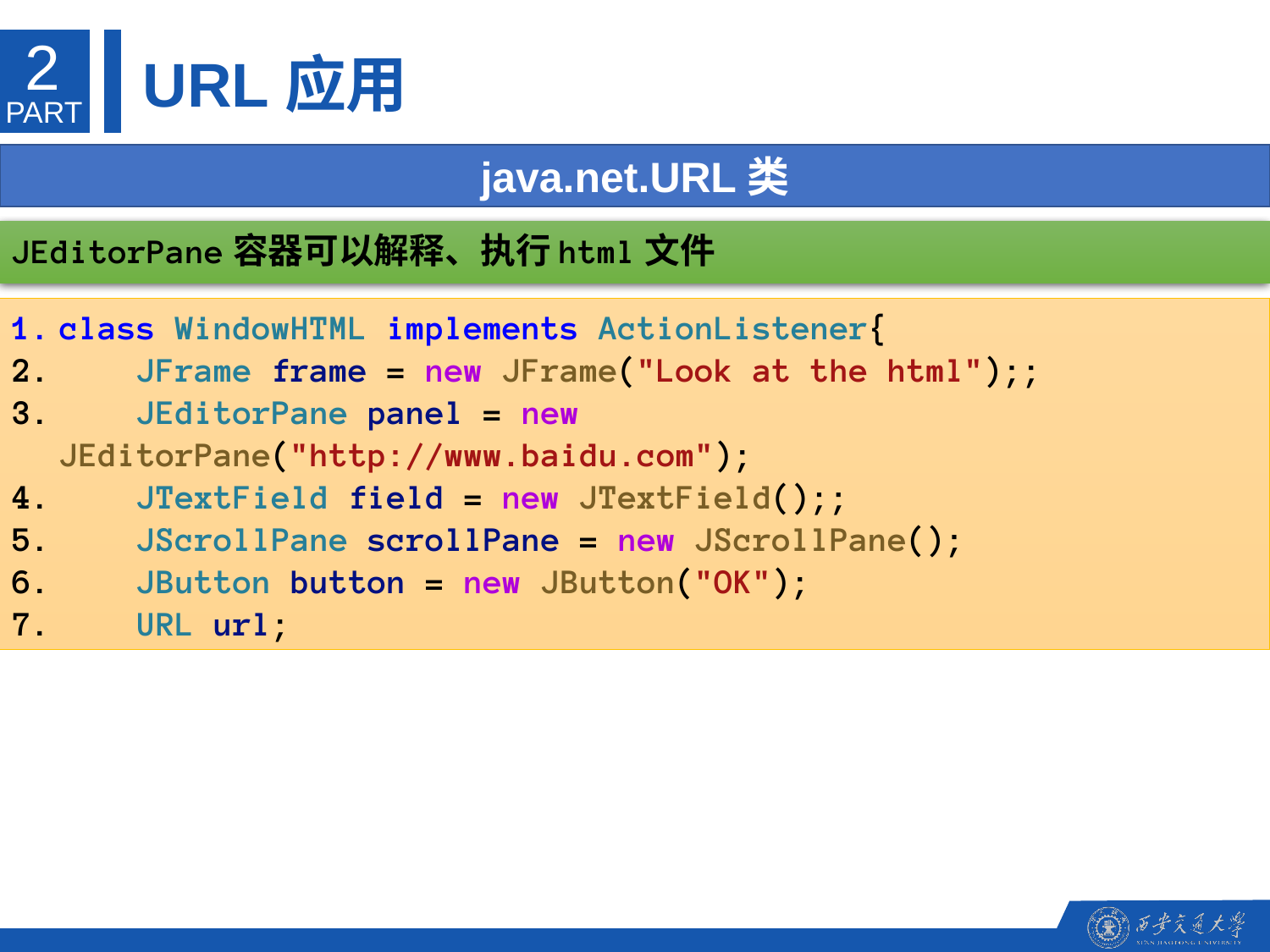

2
URL应用
PART
java.net.URL类
JEditorPane容器可以解释、执行html文件
class WindowHTML implements ActionListener{
    JFrame frame = new JFrame("Look at the html");;
    JEditorPane panel = new JEditorPane("http://www.baidu.com");
    JTextField field = new JTextField();;
    JScrollPane scrollPane = new JScrollPane();
    JButton button = new JButton("OK");
    URL url;